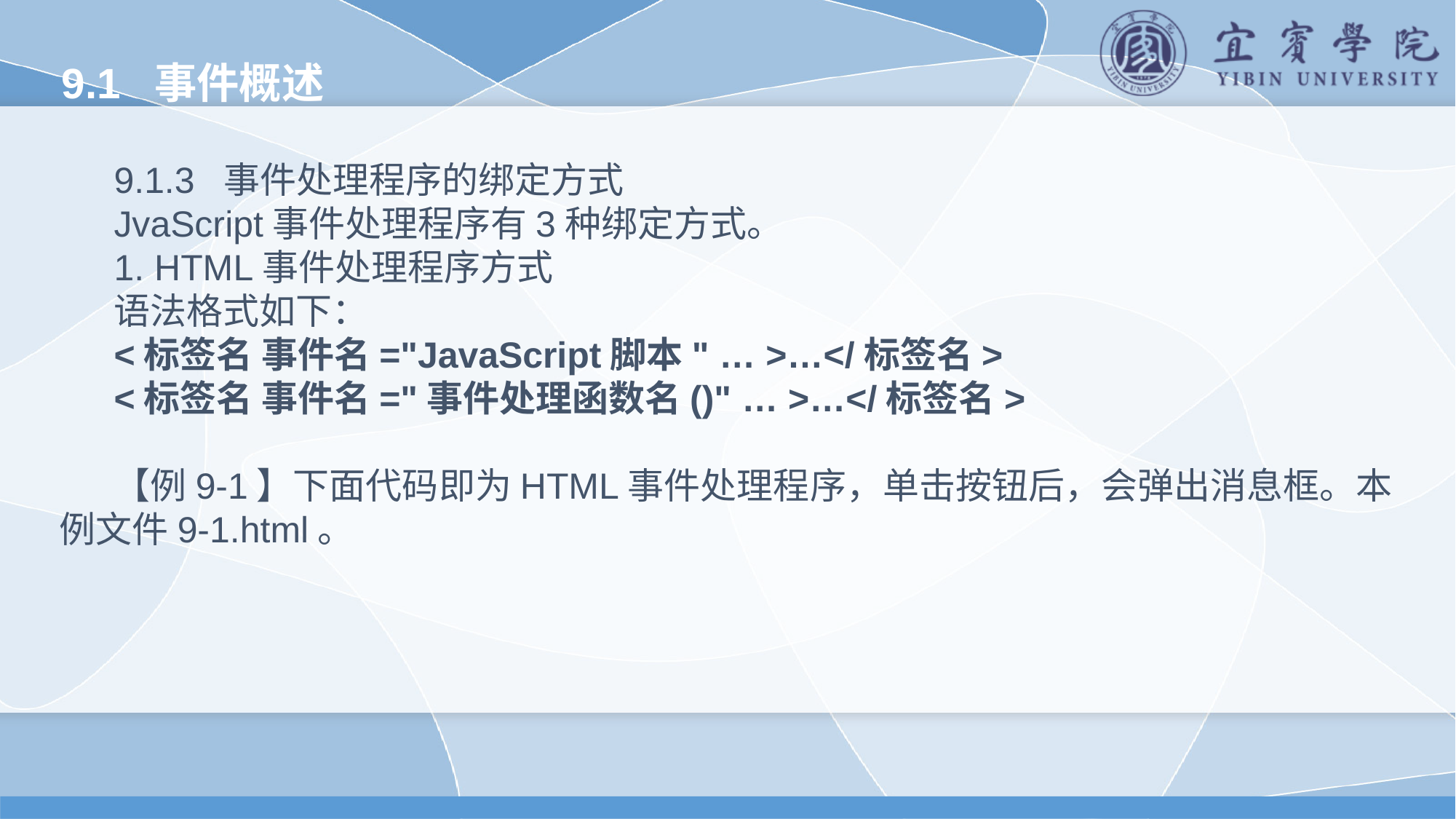

9.1  事件概述
9.1.3  事件处理程序的绑定方式
JvaScript事件处理程序有3种绑定方式。
1. HTML事件处理程序方式
语法格式如下：
<标签名 事件名="JavaScript脚本" … >…</标签名>
<标签名 事件名="事件处理函数名()" … >…</标签名>

【例9-1】下面代码即为HTML事件处理程序，单击按钮后，会弹出消息框。本例文件9-1.html。